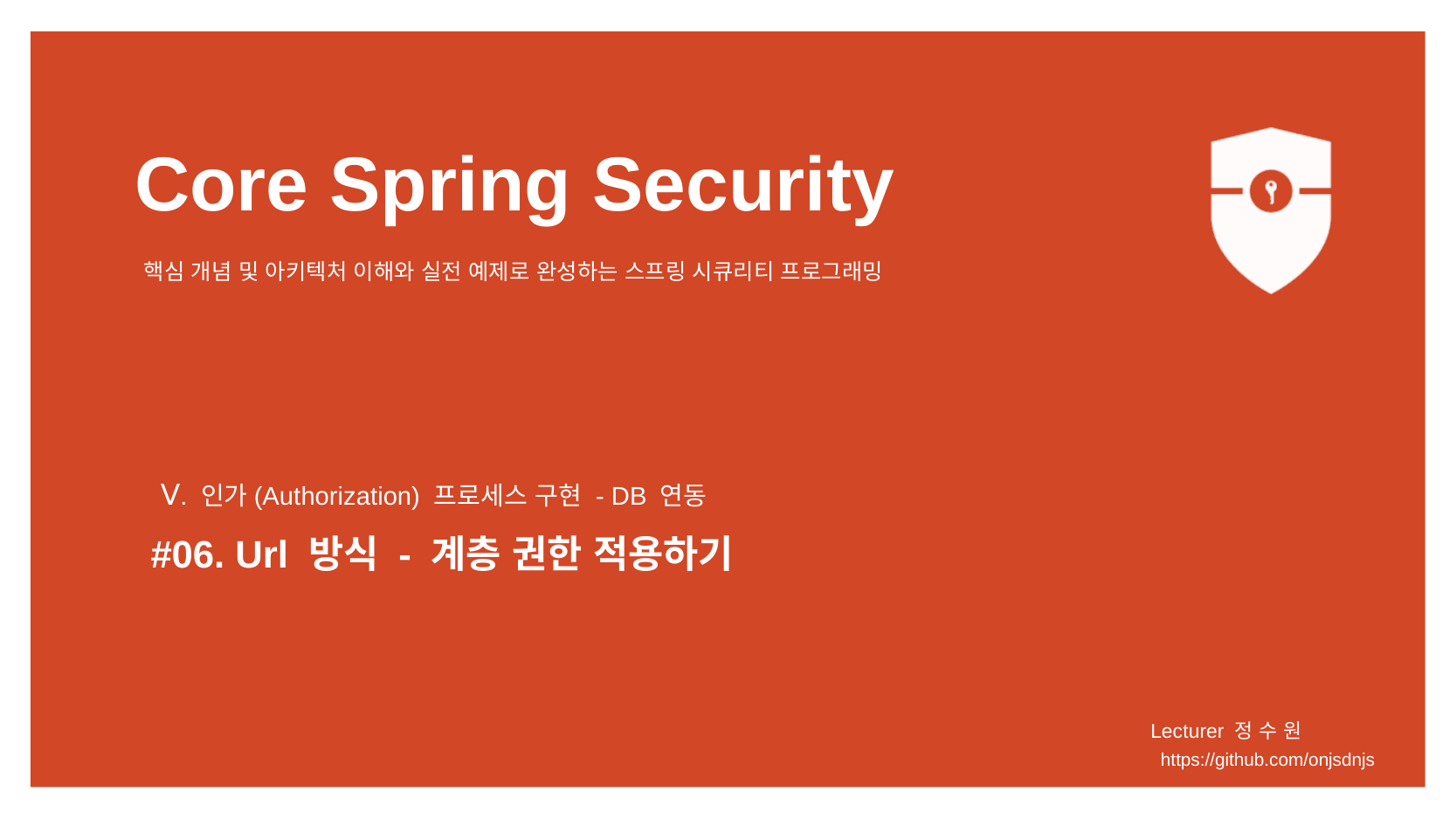

Ⅴ. 인가(Authorization) 프로세스 구현 - DB 연동
#06. Url 방식 - 계층 권한 적용하기